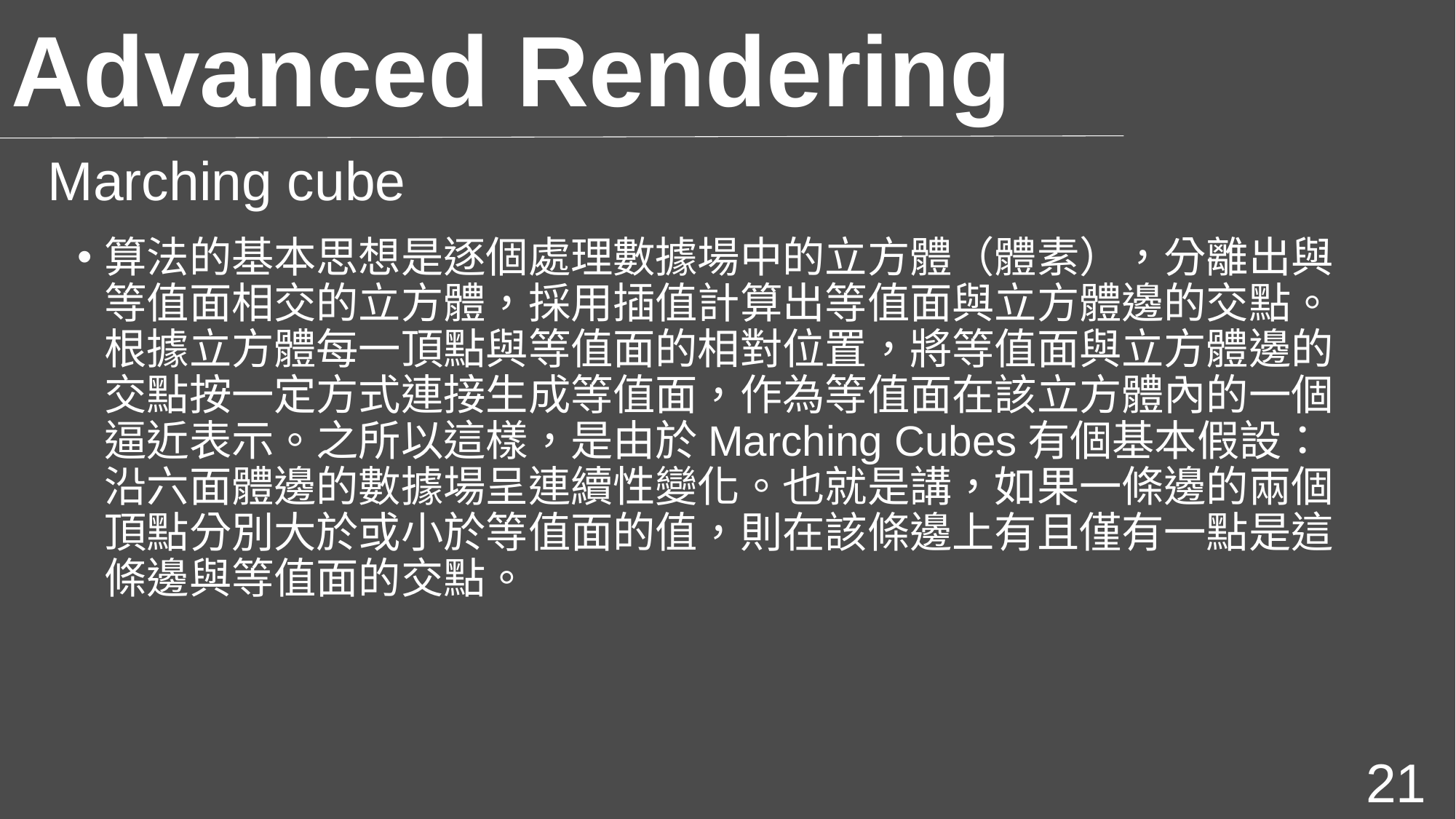

Advanced Rendering
Marching cube
算法的基本思想是逐個處理數據場中的立方體（體素），分離出與等值面相交的立方體，採用插值計算出等值面與立方體邊的交點。根據立方體每一頂點與等值面的相對位置，將等值面與立方體邊的交點按一定方式連接生成等值面，作為等值面在該立方體內的一個逼近表示。之所以這樣，是由於Marching Cubes有個基本假設：沿六面體邊的數據場呈連續性變化。也就是講，如果一條邊的兩個頂點分別大於或小於等值面的值，則在該條邊上有且僅有一點是這條邊與等值面的交點。
21